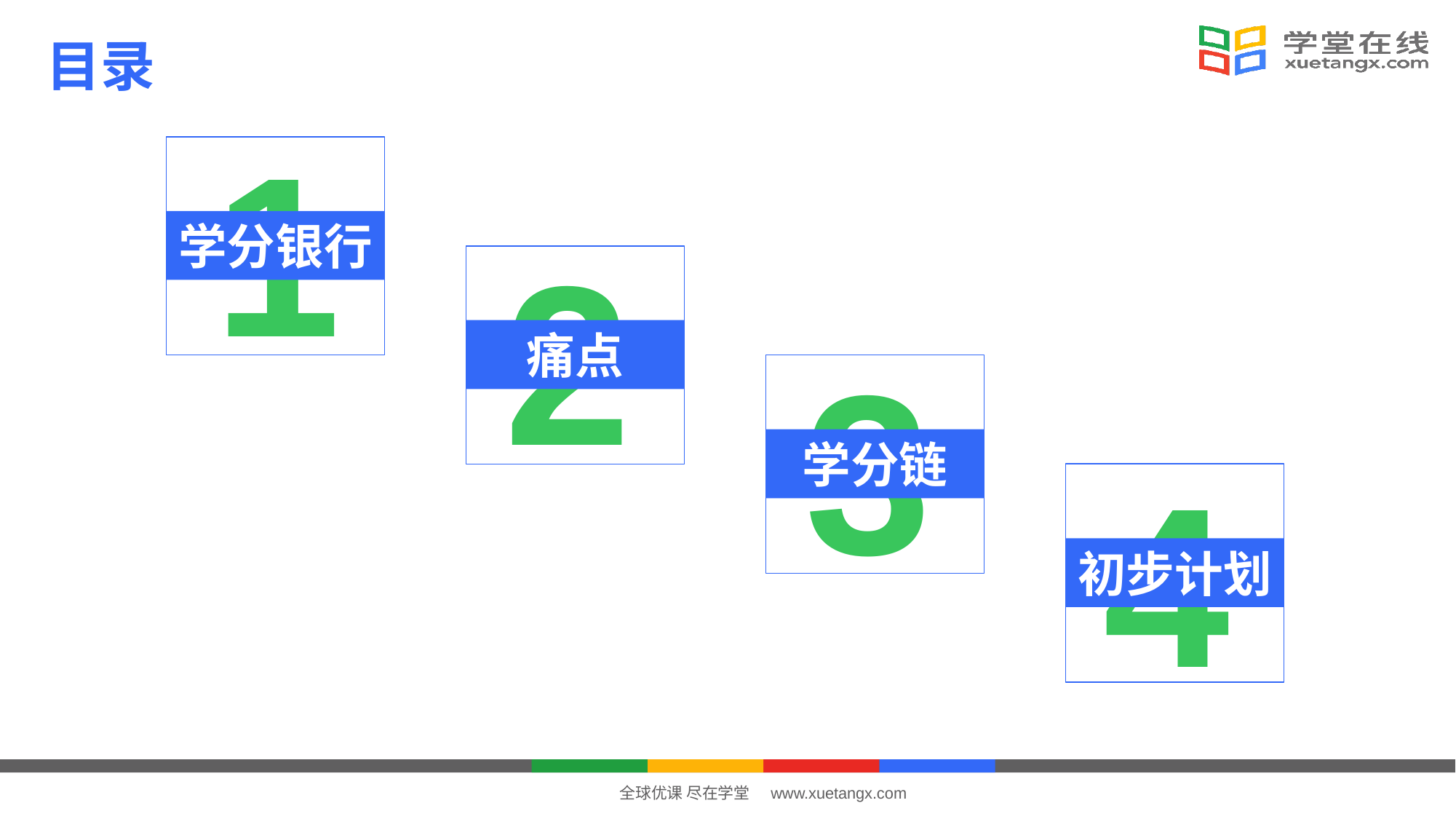

目录
1

学分银行
2

痛点
3

学分链
4

初步计划